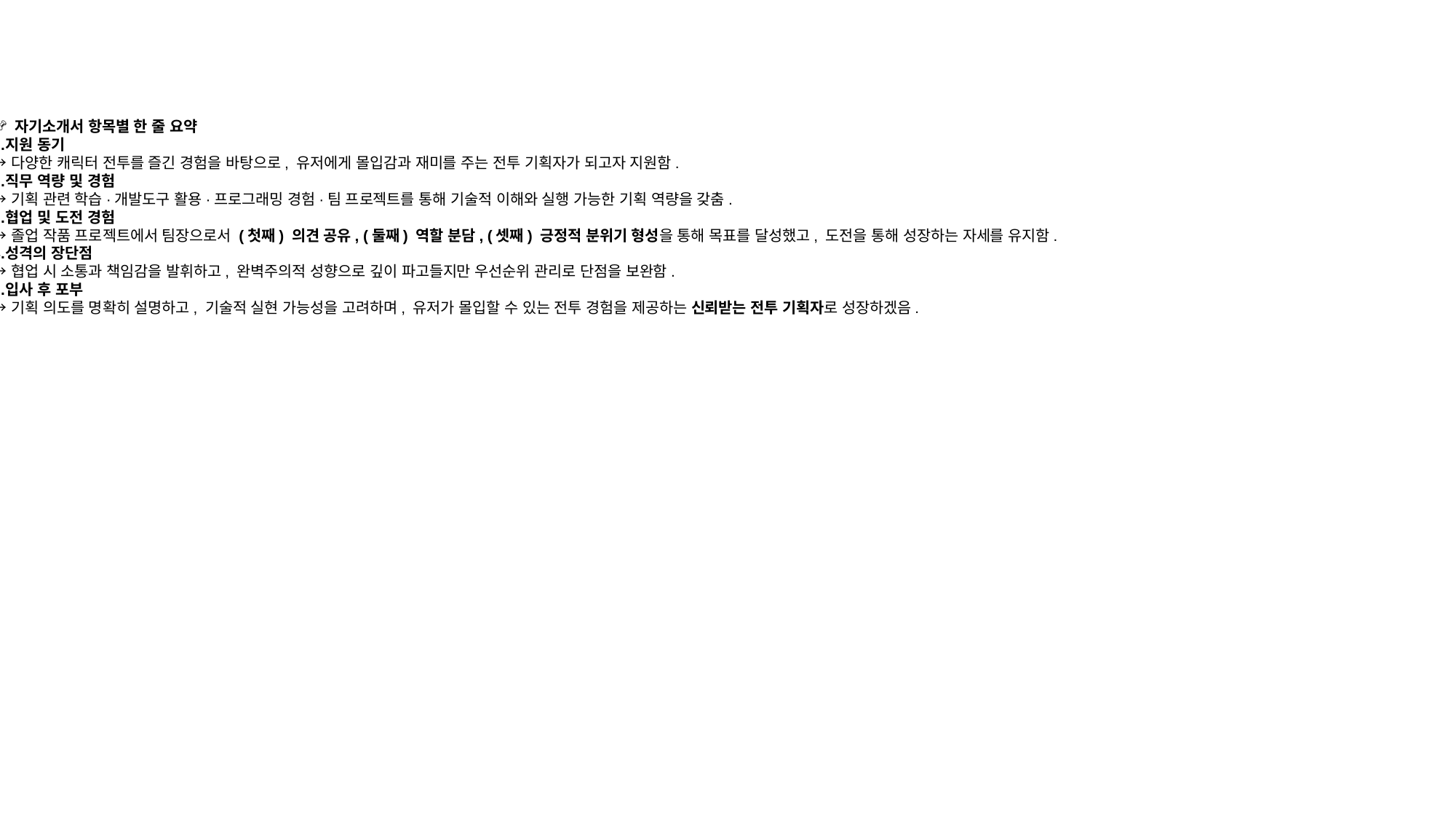

📌 자기소개서 항목별 한 줄 요약
지원 동기
→ 다양한 캐릭터 전투를 즐긴 경험을 바탕으로, 유저에게 몰입감과 재미를 주는 전투 기획자가 되고자 지원함.
직무 역량 및 경험
→ 기획 관련 학습·개발도구 활용·프로그래밍 경험·팀 프로젝트를 통해 기술적 이해와 실행 가능한 기획 역량을 갖춤.
협업 및 도전 경험
→ 졸업 작품 프로젝트에서 팀장으로서 (첫째) 의견 공유, (둘째) 역할 분담, (셋째) 긍정적 분위기 형성을 통해 목표를 달성했고, 도전을 통해 성장하는 자세를 유지함.
성격의 장단점
→ 협업 시 소통과 책임감을 발휘하고, 완벽주의적 성향으로 깊이 파고들지만 우선순위 관리로 단점을 보완함.
입사 후 포부
→ 기획 의도를 명확히 설명하고, 기술적 실현 가능성을 고려하며, 유저가 몰입할 수 있는 전투 경험을 제공하는 신뢰받는 전투 기획자로 성장하겠음.